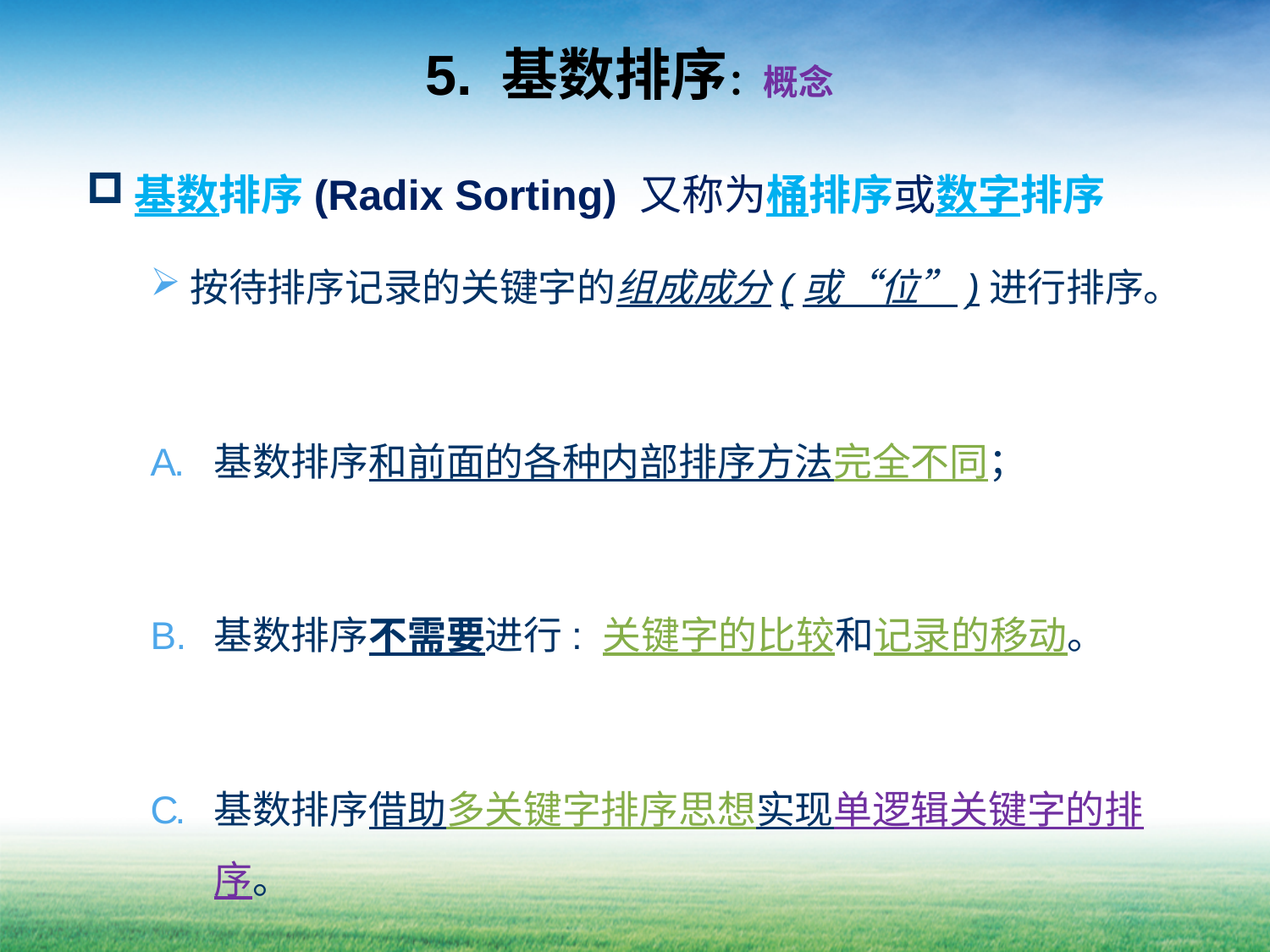

# 5. 基数排序：概念
基数排序(Radix Sorting) 又称为桶排序或数字排序
按待排序记录的关键字的组成成分(或“位”)进行排序。

基数排序和前面的各种内部排序方法完全不同；

基数排序不需要进行: 关键字的比较和记录的移动。

基数排序借助多关键字排序思想实现单逻辑关键字的排序。